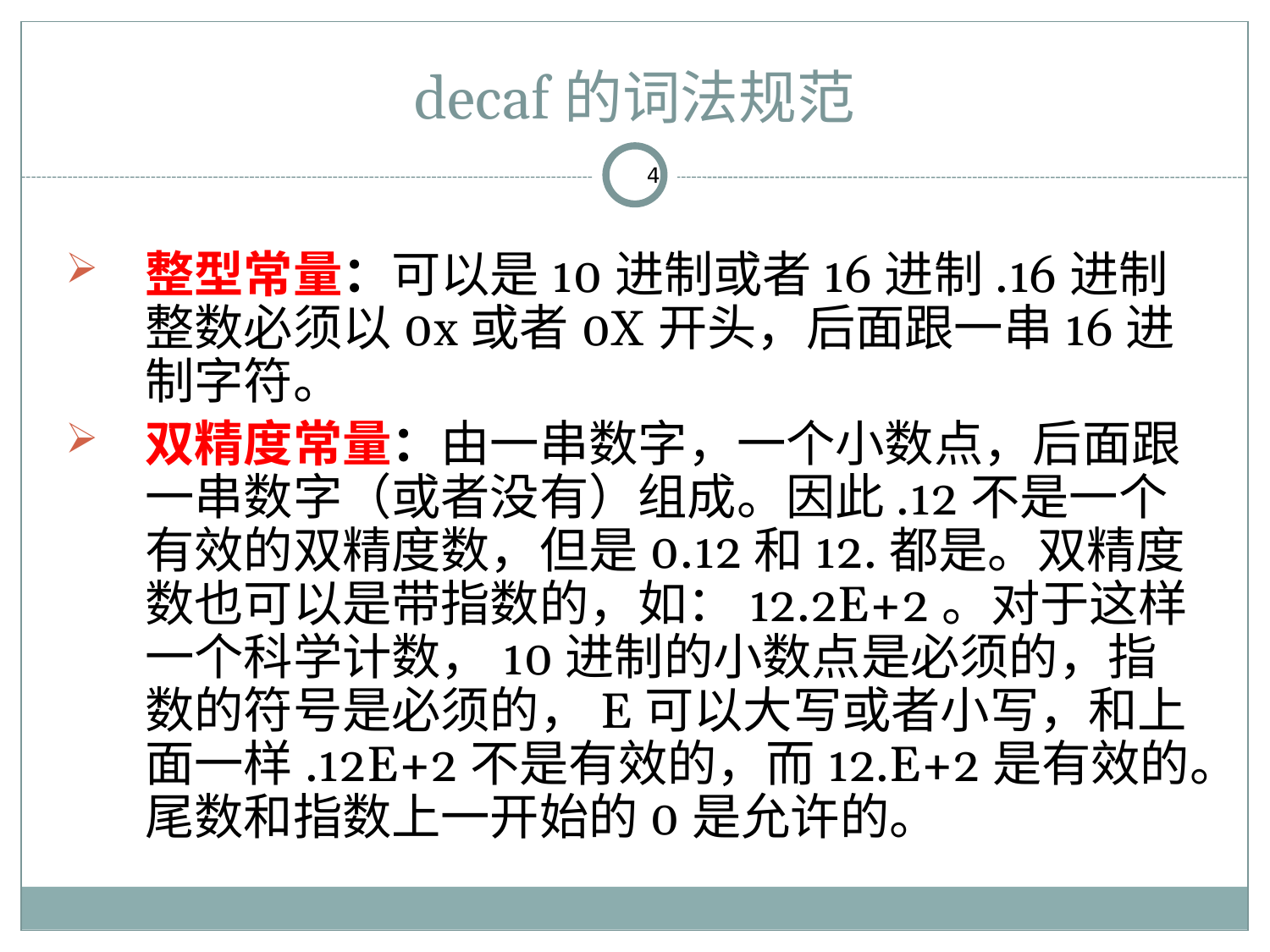

# decaf的词法规范
4
整型常量：可以是10进制或者16进制.16进制整数必须以0x或者0X开头，后面跟一串16进制字符。
双精度常量：由一串数字，一个小数点，后面跟一串数字（或者没有）组成。因此.12不是一个有效的双精度数，但是0.12和12.都是。双精度数也可以是带指数的，如：12.2E+2。对于这样一个科学计数，10进制的小数点是必须的，指数的符号是必须的，E可以大写或者小写，和上面一样.12E+2不是有效的，而12.E+2是有效的。尾数和指数上一开始的0是允许的。